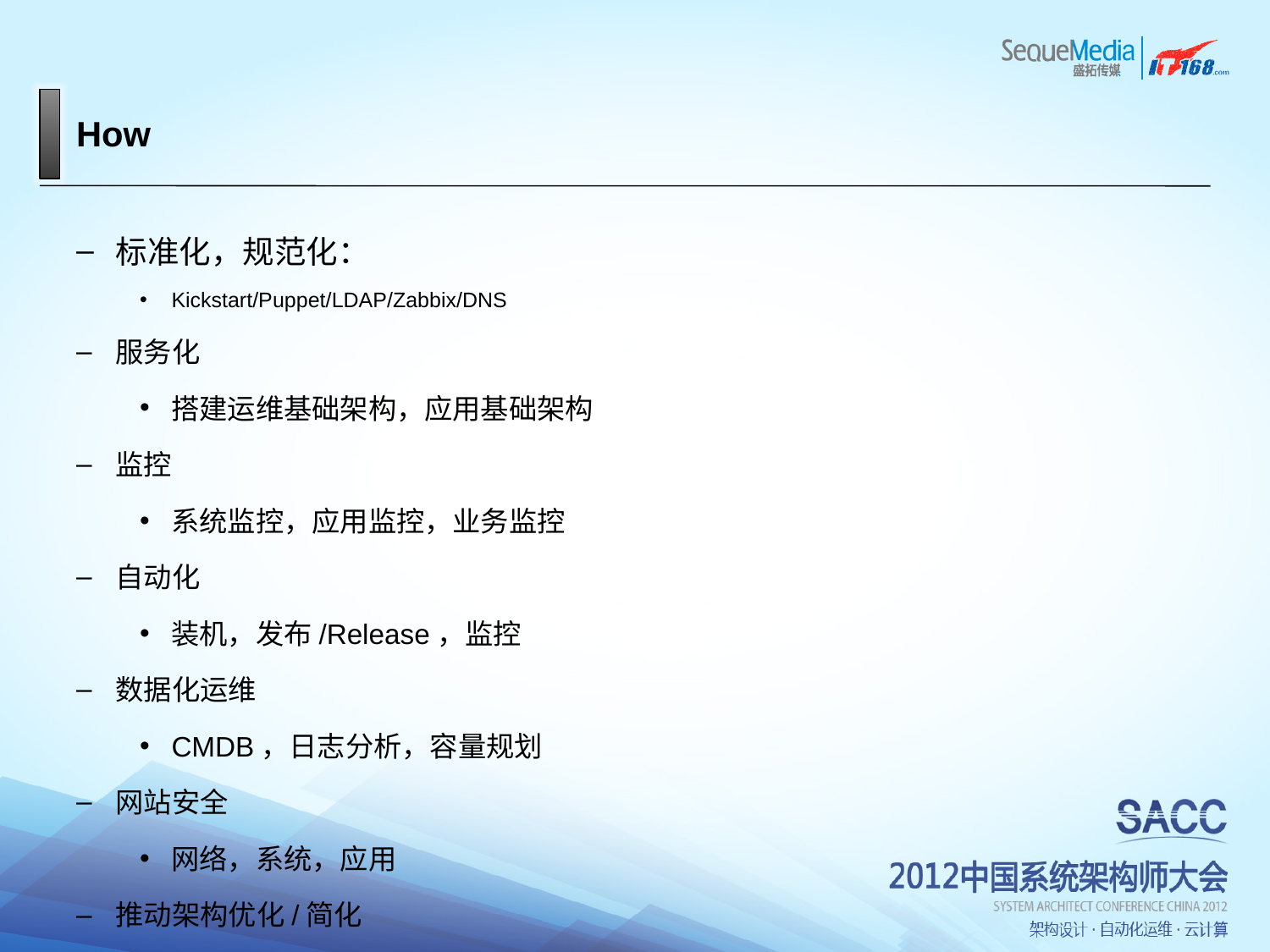

# How
标准化，规范化：
Kickstart/Puppet/LDAP/Zabbix/DNS
服务化
搭建运维基础架构，应用基础架构
监控
系统监控，应用监控，业务监控
自动化
装机，发布/Release，监控
数据化运维
CMDB，日志分析，容量规划
网站安全
网络，系统，应用
推动架构优化/简化